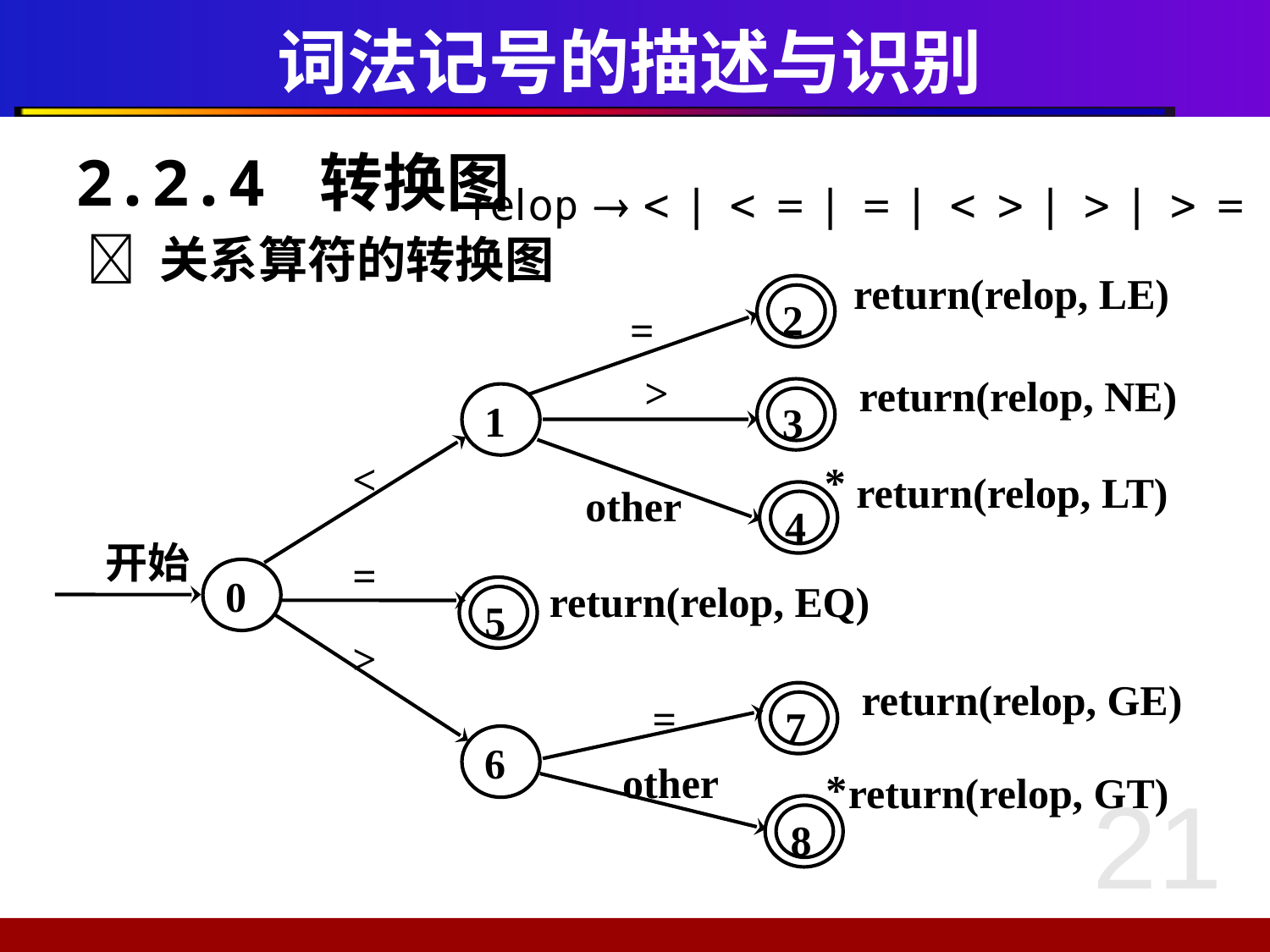

# 词法记号的描述与识别
2.2.4 转换图
 • 关系算符的转换图

relop → < | < = | = | < > | > | > =
return(relop, LE)

2
=

>
return(relop, NE)

3
1

<
*
return(relop, LT)
other

4
开始
=
0
return(relop, EQ)

5

>
return(relop, GE)

7
=

6
other
*
return(relop, GT)
21

8